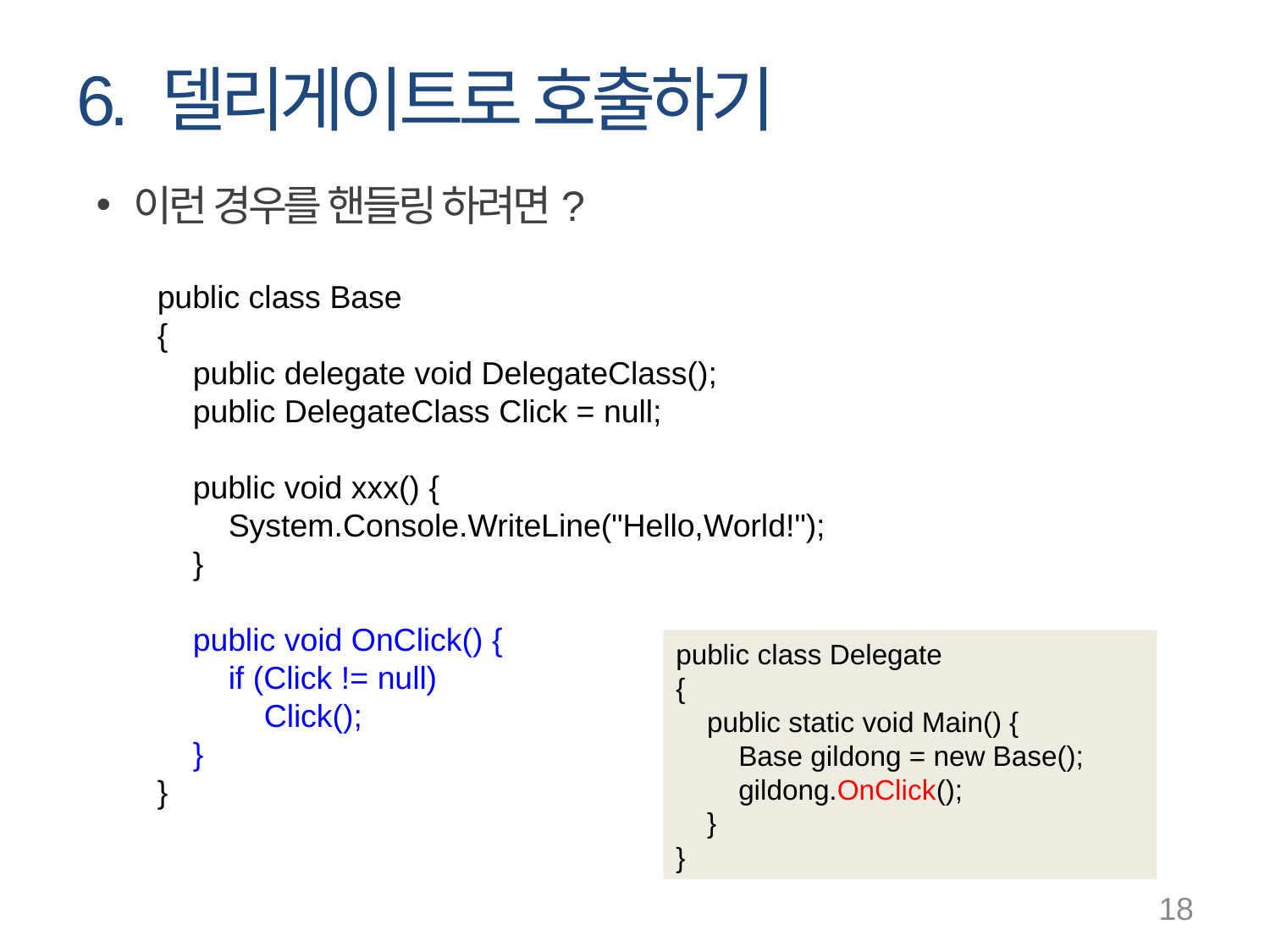

# 6. 델리게이트로 호출하기
이런 경우를 핸들링 하려면?
public class Base
{
    public delegate void DelegateClass();
    public DelegateClass Click = null;

    public void xxx() {
        System.Console.WriteLine("Hello,World!");
    }

    public void OnClick() {
        if (Click != null)
            Click();
    }
}
public class Delegate
{
    public static void Main() {
        Base gildong = new Base();
        gildong.OnClick();
    }
}
18